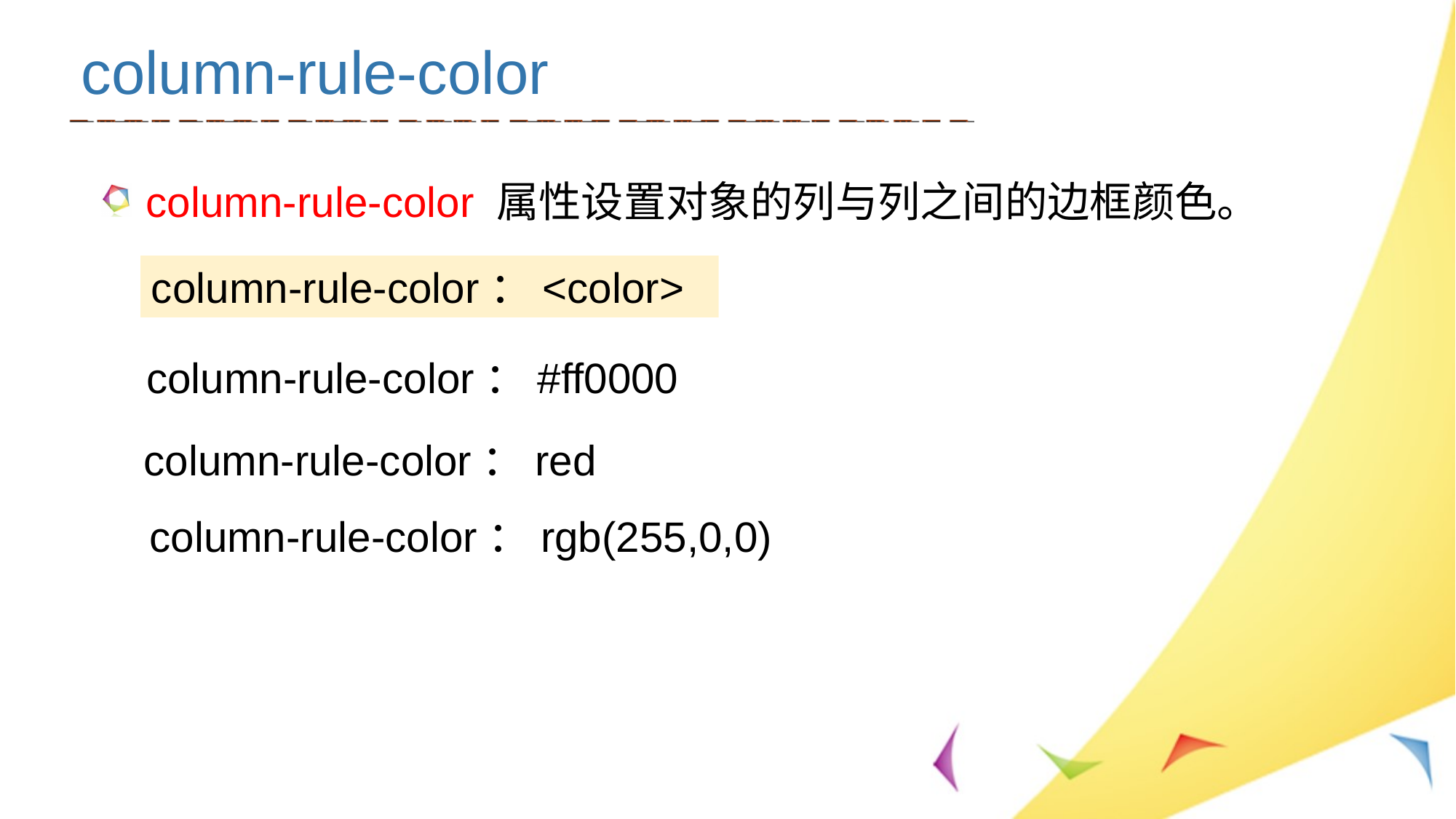

column-rule-color

column-rule-color 属性设置对象的列与列之间的边框颜色。

column-rule-color：<color>
column-rule-color：#ff0000
column-rule-color：red
column-rule-color：rgb(255,0,0)